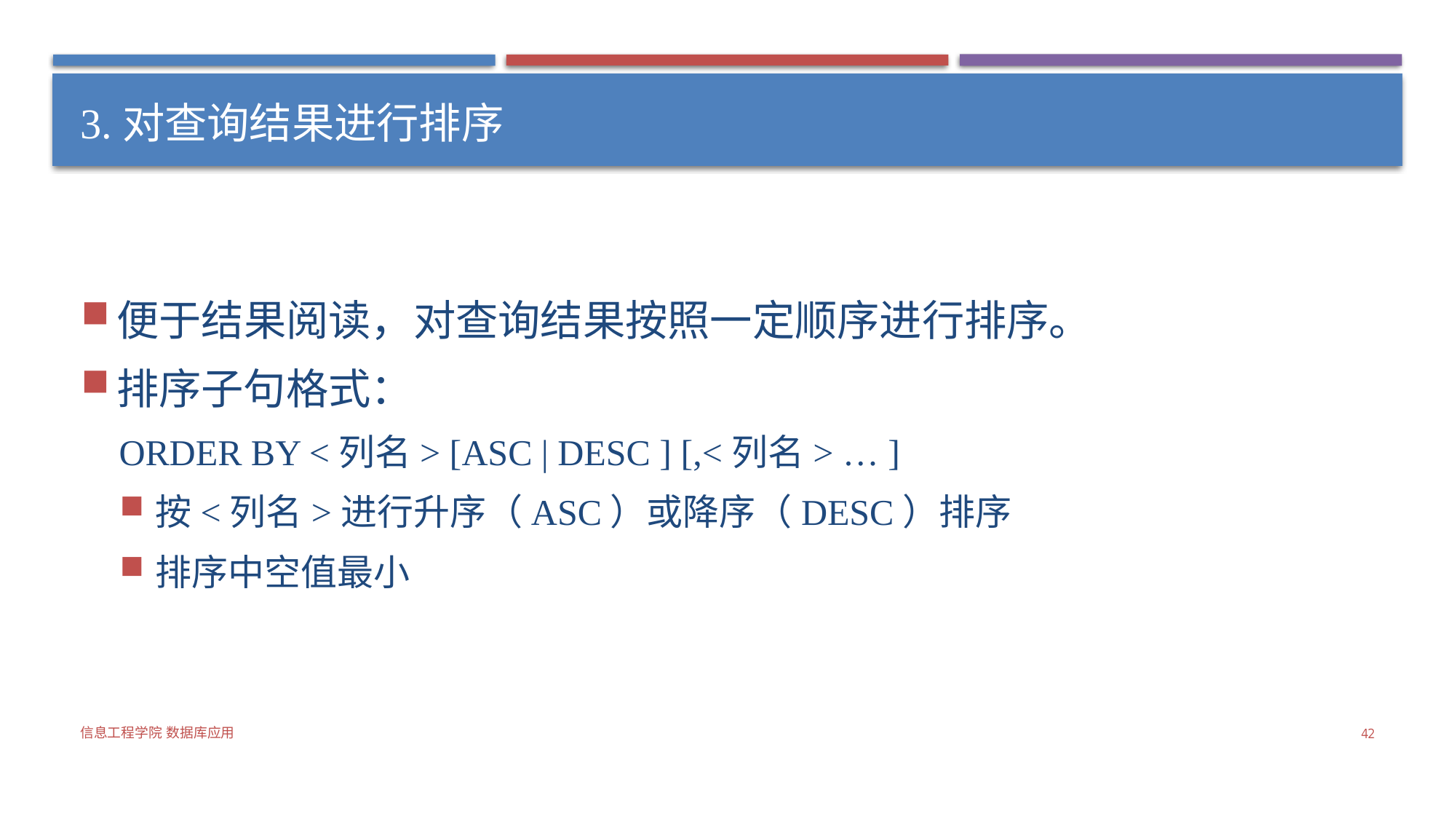

# 3.对查询结果进行排序
便于结果阅读，对查询结果按照一定顺序进行排序。
排序子句格式：
ORDER BY <列名> [ASC | DESC ] [,<列名> … ]
按<列名>进行升序（ASC）或降序（DESC）排序
排序中空值最小
信息工程学院 数据库应用
42